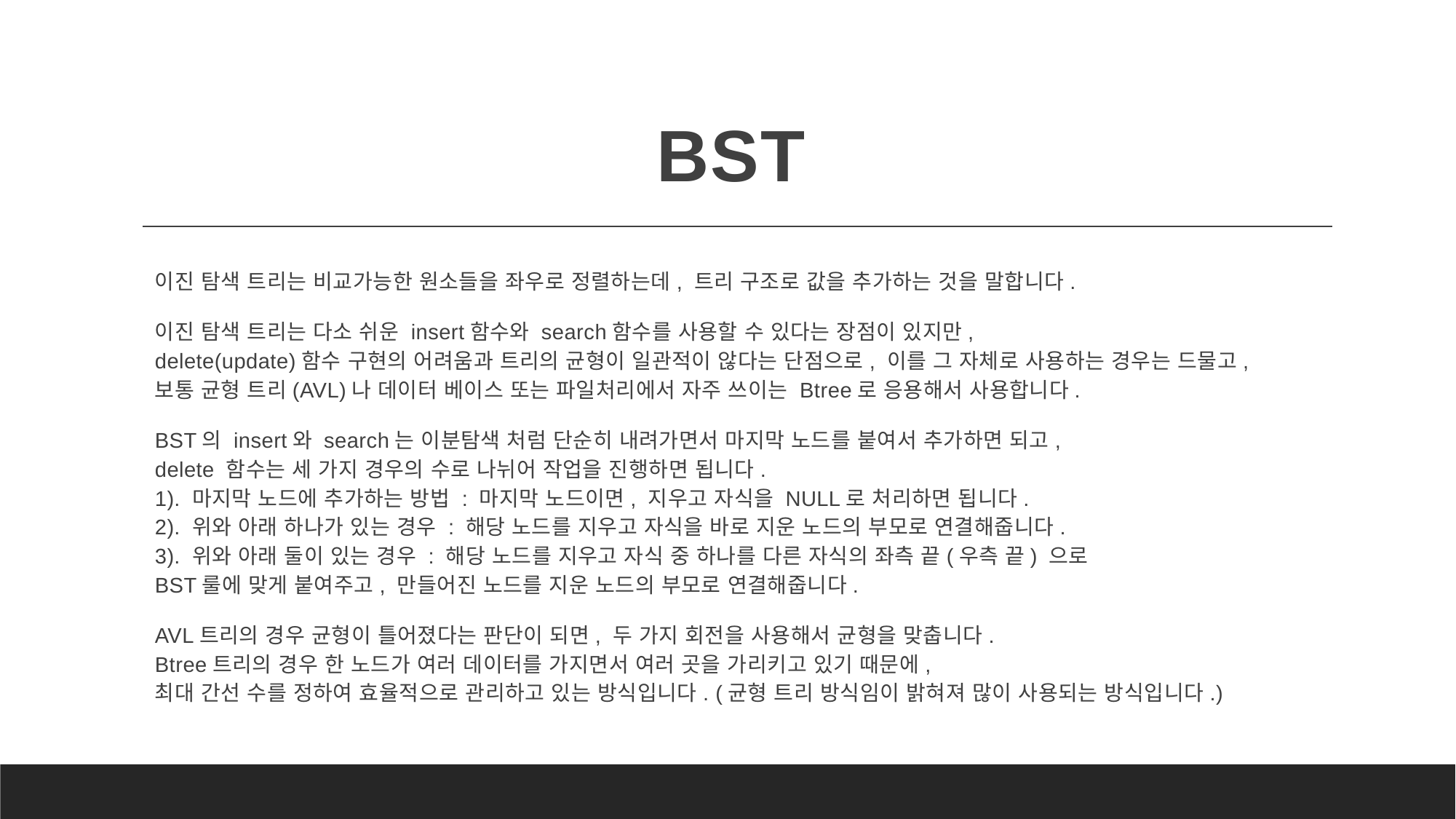

# BST
이진 탐색 트리는 비교가능한 원소들을 좌우로 정렬하는데, 트리 구조로 값을 추가하는 것을 말합니다.
이진 탐색 트리는 다소 쉬운 insert함수와 search함수를 사용할 수 있다는 장점이 있지만,
delete(update)함수 구현의 어려움과 트리의 균형이 일관적이 않다는 단점으로, 이를 그 자체로 사용하는 경우는 드물고,
보통 균형 트리(AVL)나 데이터 베이스 또는 파일처리에서 자주 쓰이는 Btree로 응용해서 사용합니다.
BST의 insert와 search는 이분탐색 처럼 단순히 내려가면서 마지막 노드를 붙여서 추가하면 되고,
delete 함수는 세 가지 경우의 수로 나뉘어 작업을 진행하면 됩니다.
1). 마지막 노드에 추가하는 방법 : 마지막 노드이면, 지우고 자식을 NULL로 처리하면 됩니다.
2). 위와 아래 하나가 있는 경우 : 해당 노드를 지우고 자식을 바로 지운 노드의 부모로 연결해줍니다.
3). 위와 아래 둘이 있는 경우 : 해당 노드를 지우고 자식 중 하나를 다른 자식의 좌측 끝(우측 끝) 으로
BST룰에 맞게 붙여주고, 만들어진 노드를 지운 노드의 부모로 연결해줍니다.
AVL트리의 경우 균형이 틀어졌다는 판단이 되면, 두 가지 회전을 사용해서 균형을 맞춥니다.
Btree트리의 경우 한 노드가 여러 데이터를 가지면서 여러 곳을 가리키고 있기 때문에,
최대 간선 수를 정하여 효율적으로 관리하고 있는 방식입니다. (균형 트리 방식임이 밝혀져 많이 사용되는 방식입니다.)